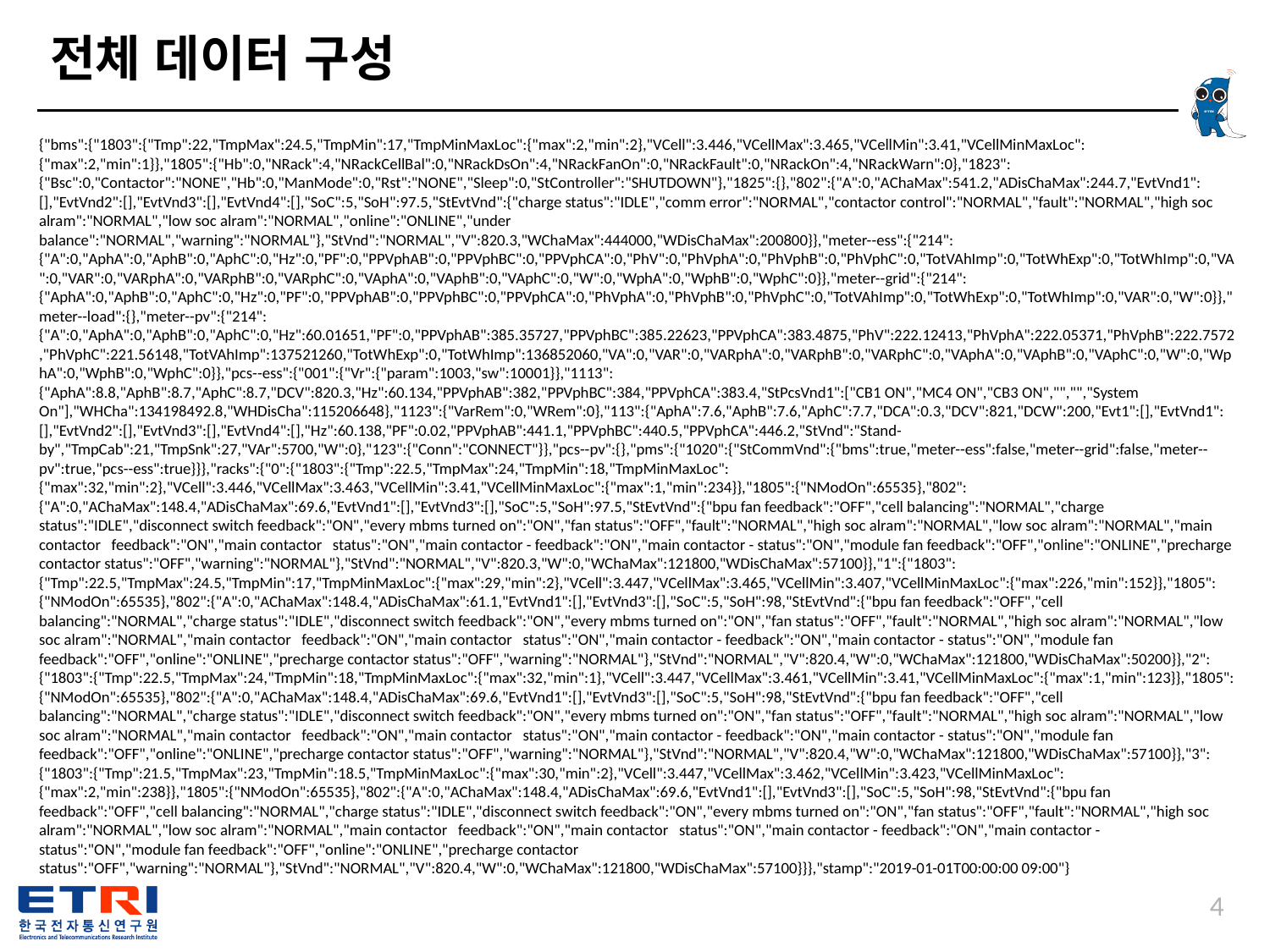

# 전체 데이터 구성
{"bms":{"1803":{"Tmp":22,"TmpMax":24.5,"TmpMin":17,"TmpMinMaxLoc":{"max":2,"min":2},"VCell":3.446,"VCellMax":3.465,"VCellMin":3.41,"VCellMinMaxLoc":{"max":2,"min":1}},"1805":{"Hb":0,"NRack":4,"NRackCellBal":0,"NRackDsOn":4,"NRackFanOn":0,"NRackFault":0,"NRackOn":4,"NRackWarn":0},"1823":{"Bsc":0,"Contactor":"NONE","Hb":0,"ManMode":0,"Rst":"NONE","Sleep":0,"StController":"SHUTDOWN"},"1825":{},"802":{"A":0,"AChaMax":541.2,"ADisChaMax":244.7,"EvtVnd1":[],"EvtVnd2":[],"EvtVnd3":[],"EvtVnd4":[],"SoC":5,"SoH":97.5,"StEvtVnd":{"charge status":"IDLE","comm error":"NORMAL","contactor control":"NORMAL","fault":"NORMAL","high soc alram":"NORMAL","low soc alram":"NORMAL","online":"ONLINE","under balance":"NORMAL","warning":"NORMAL"},"StVnd":"NORMAL","V":820.3,"WChaMax":444000,"WDisChaMax":200800}},"meter--ess":{"214":{"A":0,"AphA":0,"AphB":0,"AphC":0,"Hz":0,"PF":0,"PPVphAB":0,"PPVphBC":0,"PPVphCA":0,"PhV":0,"PhVphA":0,"PhVphB":0,"PhVphC":0,"TotVAhImp":0,"TotWhExp":0,"TotWhImp":0,"VA":0,"VAR":0,"VARphA":0,"VARphB":0,"VARphC":0,"VAphA":0,"VAphB":0,"VAphC":0,"W":0,"WphA":0,"WphB":0,"WphC":0}},"meter--grid":{"214":{"AphA":0,"AphB":0,"AphC":0,"Hz":0,"PF":0,"PPVphAB":0,"PPVphBC":0,"PPVphCA":0,"PhVphA":0,"PhVphB":0,"PhVphC":0,"TotVAhImp":0,"TotWhExp":0,"TotWhImp":0,"VAR":0,"W":0}},"meter--load":{},"meter--pv":{"214":{"A":0,"AphA":0,"AphB":0,"AphC":0,"Hz":60.01651,"PF":0,"PPVphAB":385.35727,"PPVphBC":385.22623,"PPVphCA":383.4875,"PhV":222.12413,"PhVphA":222.05371,"PhVphB":222.7572,"PhVphC":221.56148,"TotVAhImp":137521260,"TotWhExp":0,"TotWhImp":136852060,"VA":0,"VAR":0,"VARphA":0,"VARphB":0,"VARphC":0,"VAphA":0,"VAphB":0,"VAphC":0,"W":0,"WphA":0,"WphB":0,"WphC":0}},"pcs--ess":{"001":{"Vr":{"param":1003,"sw":10001}},"1113":{"AphA":8.8,"AphB":8.7,"AphC":8.7,"DCV":820.3,"Hz":60.134,"PPVphAB":382,"PPVphBC":384,"PPVphCA":383.4,"StPcsVnd1":["CB1 ON","MC4 ON","CB3 ON","","","System On"],"WHCha":134198492.8,"WHDisCha":115206648},"1123":{"VarRem":0,"WRem":0},"113":{"AphA":7.6,"AphB":7.6,"AphC":7.7,"DCA":0.3,"DCV":821,"DCW":200,"Evt1":[],"EvtVnd1":[],"EvtVnd2":[],"EvtVnd3":[],"EvtVnd4":[],"Hz":60.138,"PF":0.02,"PPVphAB":441.1,"PPVphBC":440.5,"PPVphCA":446.2,"StVnd":"Stand-by","TmpCab":21,"TmpSnk":27,"VAr":5700,"W":0},"123":{"Conn":"CONNECT"}},"pcs--pv":{},"pms":{"1020":{"StCommVnd":{"bms":true,"meter--ess":false,"meter--grid":false,"meter--pv":true,"pcs--ess":true}}},"racks":{"0":{"1803":{"Tmp":22.5,"TmpMax":24,"TmpMin":18,"TmpMinMaxLoc":{"max":32,"min":2},"VCell":3.446,"VCellMax":3.463,"VCellMin":3.41,"VCellMinMaxLoc":{"max":1,"min":234}},"1805":{"NModOn":65535},"802":{"A":0,"AChaMax":148.4,"ADisChaMax":69.6,"EvtVnd1":[],"EvtVnd3":[],"SoC":5,"SoH":97.5,"StEvtVnd":{"bpu fan feedback":"OFF","cell balancing":"NORMAL","charge status":"IDLE","disconnect switch feedback":"ON","every mbms turned on":"ON","fan status":"OFF","fault":"NORMAL","high soc alram":"NORMAL","low soc alram":"NORMAL","main contactor   feedback":"ON","main contactor   status":"ON","main contactor - feedback":"ON","main contactor - status":"ON","module fan feedback":"OFF","online":"ONLINE","precharge contactor status":"OFF","warning":"NORMAL"},"StVnd":"NORMAL","V":820.3,"W":0,"WChaMax":121800,"WDisChaMax":57100}},"1":{"1803":{"Tmp":22.5,"TmpMax":24.5,"TmpMin":17,"TmpMinMaxLoc":{"max":29,"min":2},"VCell":3.447,"VCellMax":3.465,"VCellMin":3.407,"VCellMinMaxLoc":{"max":226,"min":152}},"1805":{"NModOn":65535},"802":{"A":0,"AChaMax":148.4,"ADisChaMax":61.1,"EvtVnd1":[],"EvtVnd3":[],"SoC":5,"SoH":98,"StEvtVnd":{"bpu fan feedback":"OFF","cell balancing":"NORMAL","charge status":"IDLE","disconnect switch feedback":"ON","every mbms turned on":"ON","fan status":"OFF","fault":"NORMAL","high soc alram":"NORMAL","low soc alram":"NORMAL","main contactor   feedback":"ON","main contactor   status":"ON","main contactor - feedback":"ON","main contactor - status":"ON","module fan feedback":"OFF","online":"ONLINE","precharge contactor status":"OFF","warning":"NORMAL"},"StVnd":"NORMAL","V":820.4,"W":0,"WChaMax":121800,"WDisChaMax":50200}},"2":{"1803":{"Tmp":22.5,"TmpMax":24,"TmpMin":18,"TmpMinMaxLoc":{"max":32,"min":1},"VCell":3.447,"VCellMax":3.461,"VCellMin":3.41,"VCellMinMaxLoc":{"max":1,"min":123}},"1805":{"NModOn":65535},"802":{"A":0,"AChaMax":148.4,"ADisChaMax":69.6,"EvtVnd1":[],"EvtVnd3":[],"SoC":5,"SoH":98,"StEvtVnd":{"bpu fan feedback":"OFF","cell balancing":"NORMAL","charge status":"IDLE","disconnect switch feedback":"ON","every mbms turned on":"ON","fan status":"OFF","fault":"NORMAL","high soc alram":"NORMAL","low soc alram":"NORMAL","main contactor   feedback":"ON","main contactor   status":"ON","main contactor - feedback":"ON","main contactor - status":"ON","module fan feedback":"OFF","online":"ONLINE","precharge contactor status":"OFF","warning":"NORMAL"},"StVnd":"NORMAL","V":820.4,"W":0,"WChaMax":121800,"WDisChaMax":57100}},"3":{"1803":{"Tmp":21.5,"TmpMax":23,"TmpMin":18.5,"TmpMinMaxLoc":{"max":30,"min":2},"VCell":3.447,"VCellMax":3.462,"VCellMin":3.423,"VCellMinMaxLoc":{"max":2,"min":238}},"1805":{"NModOn":65535},"802":{"A":0,"AChaMax":148.4,"ADisChaMax":69.6,"EvtVnd1":[],"EvtVnd3":[],"SoC":5,"SoH":98,"StEvtVnd":{"bpu fan feedback":"OFF","cell balancing":"NORMAL","charge status":"IDLE","disconnect switch feedback":"ON","every mbms turned on":"ON","fan status":"OFF","fault":"NORMAL","high soc alram":"NORMAL","low soc alram":"NORMAL","main contactor   feedback":"ON","main contactor   status":"ON","main contactor - feedback":"ON","main contactor - status":"ON","module fan feedback":"OFF","online":"ONLINE","precharge contactor status":"OFF","warning":"NORMAL"},"StVnd":"NORMAL","V":820.4,"W":0,"WChaMax":121800,"WDisChaMax":57100}}},"stamp":"2019-01-01T00:00:00 09:00"}
4